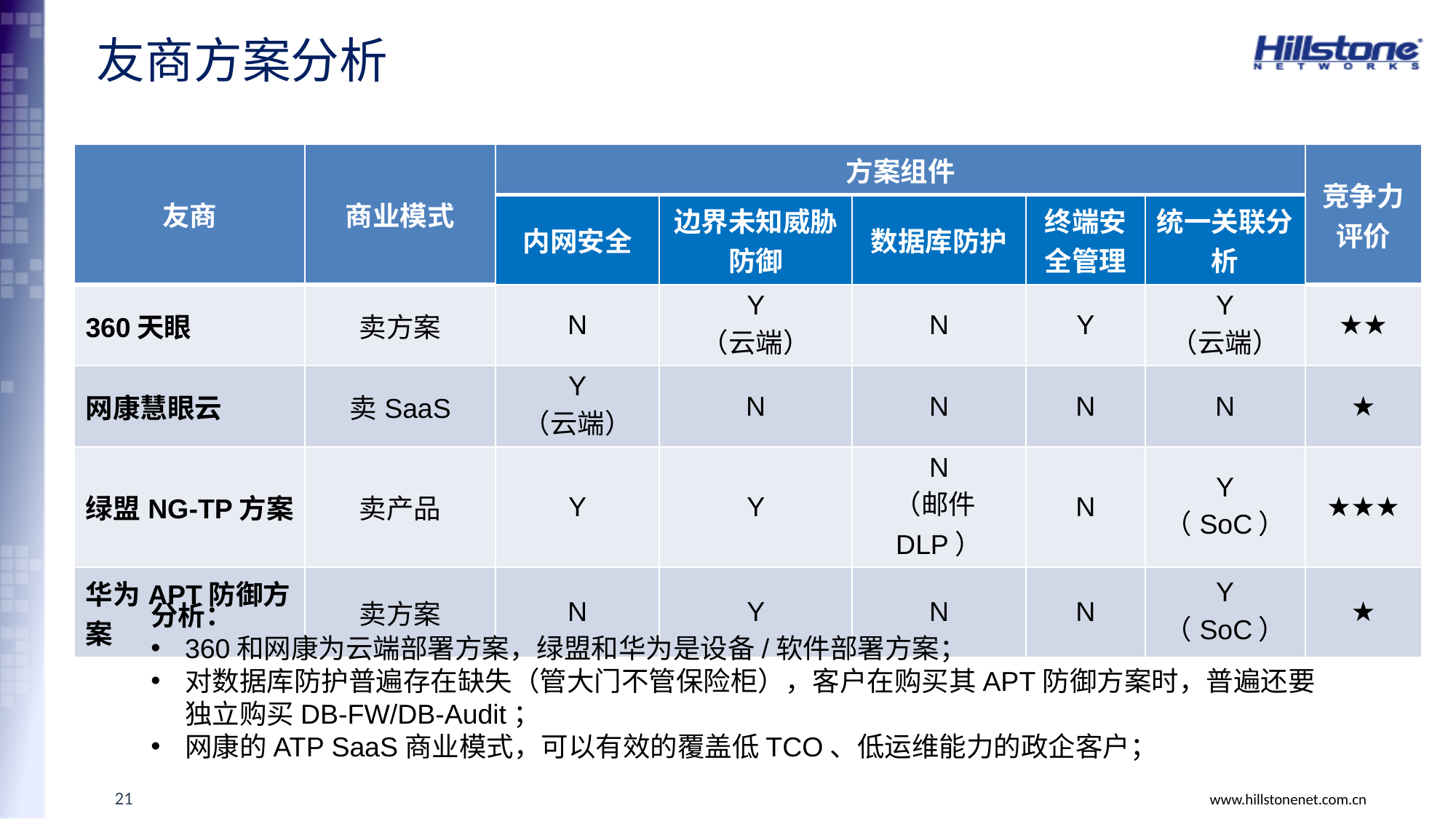

# 友商方案分析
| 友商 | 商业模式 | 方案组件 |  |  |  |  | 竞争力评价 |
| --- | --- | --- | --- | --- | --- | --- | --- |
|  |  | 内网安全 | 边界未知威胁防御 | 数据库防护 | 终端安全管理 | 统一关联分析 |  |
| 360天眼 | 卖方案 | N | Y （云端） | N | Y | Y （云端） | ★★ |
| 网康慧眼云 | 卖SaaS | Y （云端） | N | N | N | N | ★ |
| 绿盟NG-TP方案 | 卖产品 | Y | Y | N （邮件DLP） | N | Y （SoC） | ★★★ |
| 华为APT防御方案 | 卖方案 | N | Y | N | N | Y （SoC） | ★ |
分析：
360和网康为云端部署方案，绿盟和华为是设备/软件部署方案；
对数据库防护普遍存在缺失（管大门不管保险柜），客户在购买其APT防御方案时，普遍还要独立购买DB-FW/DB-Audit；
网康的ATP SaaS商业模式，可以有效的覆盖低TCO、低运维能力的政企客户；